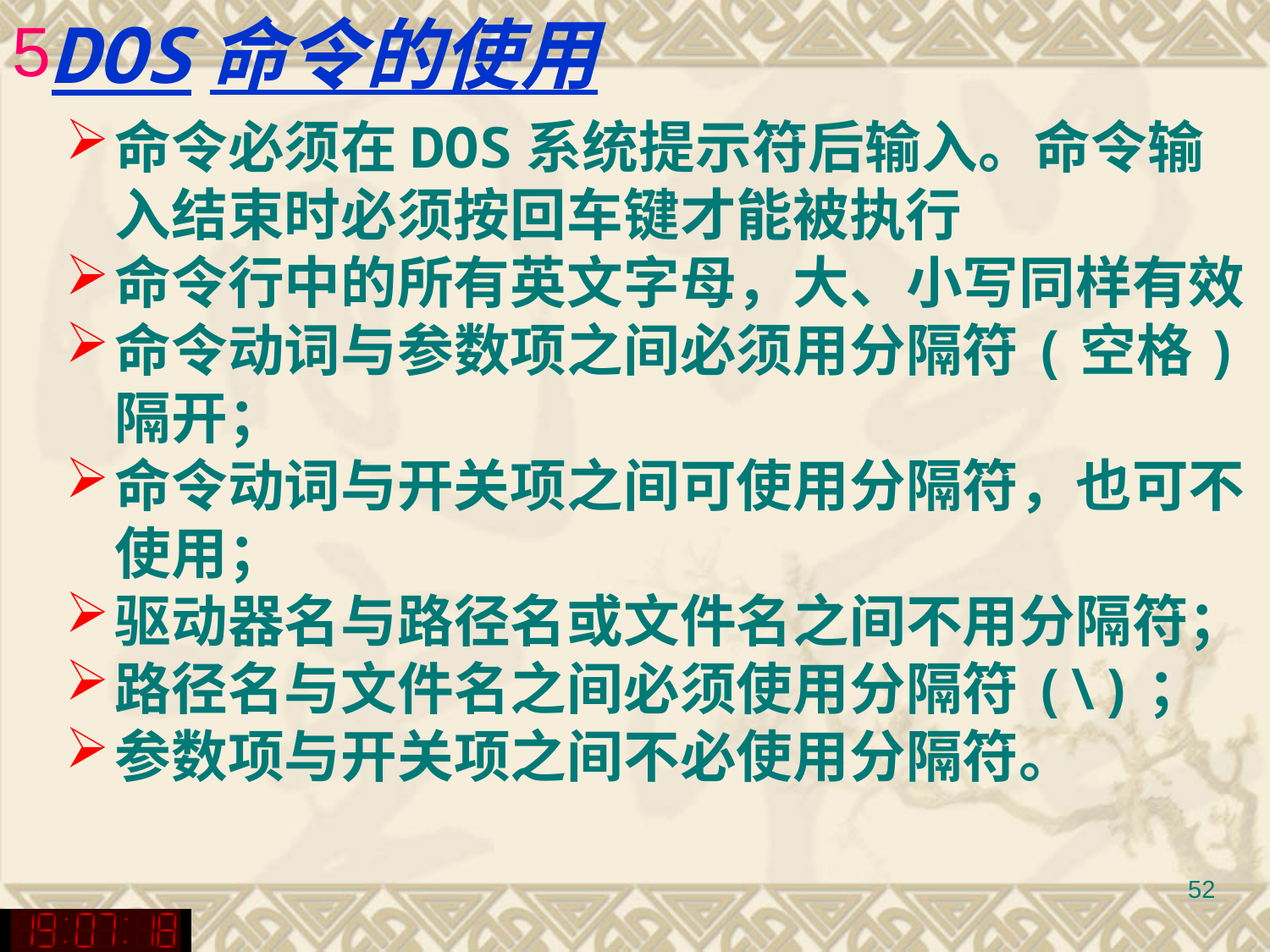

DOS命令的使用
命令必须在DOS系统提示符后输入。命令输入结束时必须按回车键才能被执行
命令行中的所有英文字母，大、小写同样有效
命令动词与参数项之间必须用分隔符(空格)隔开；
命令动词与开关项之间可使用分隔符，也可不使用；
驱动器名与路径名或文件名之间不用分隔符；
路径名与文件名之间必须使用分隔符(\)；
参数项与开关项之间不必使用分隔符。
52